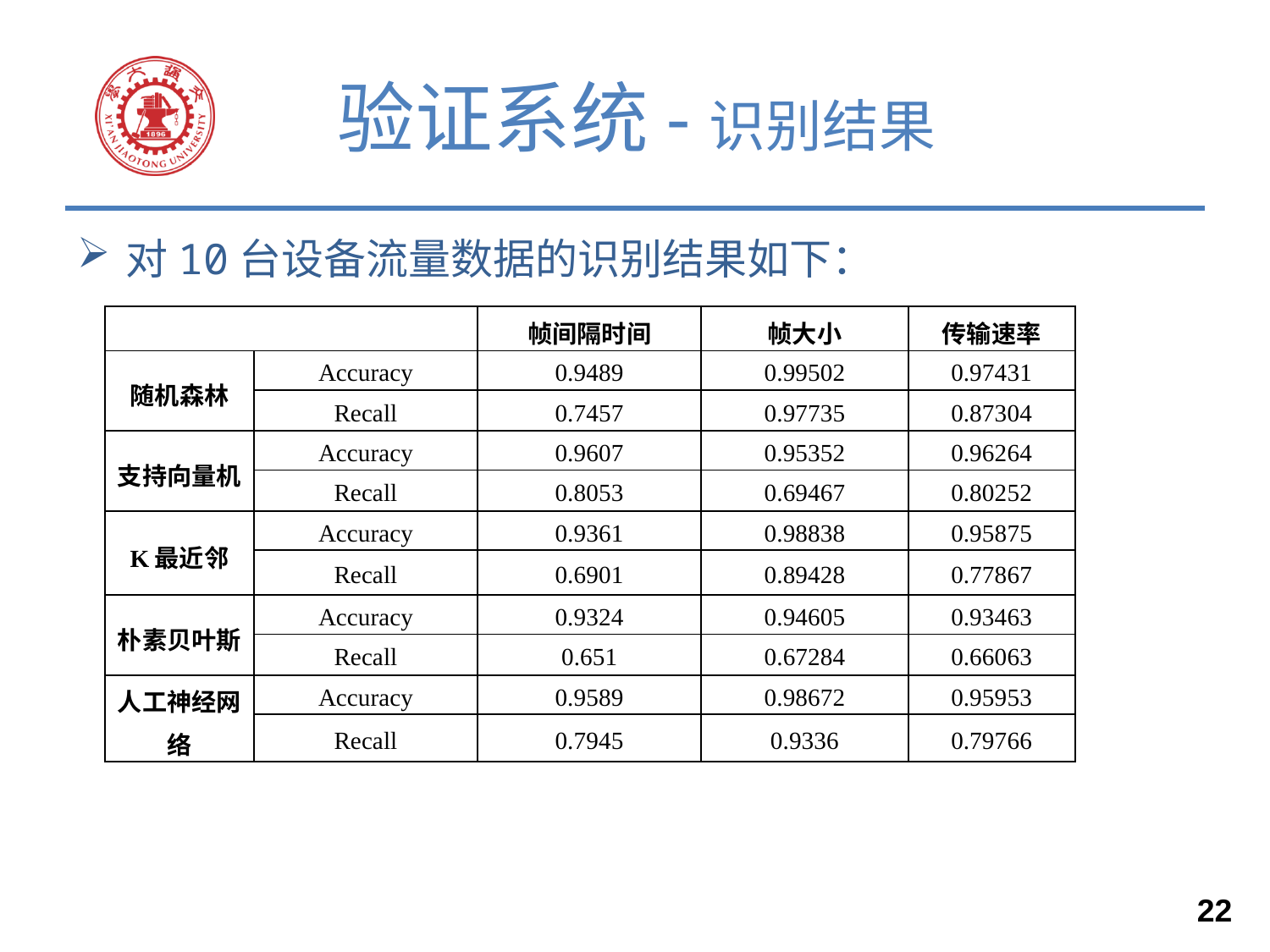

# 验证系统-识别结果
对10台设备流量数据的识别结果如下：

|  |  | 帧间隔时间 | 帧大小 | 传输速率 |
| --- | --- | --- | --- | --- |
| 随机森林 | Accuracy | 0.9489 | 0.99502 | 0.97431 |
|  | Recall | 0.7457 | 0.97735 | 0.87304 |
| 支持向量机 | Accuracy | 0.9607 | 0.95352 | 0.96264 |
|  | Recall | 0.8053 | 0.69467 | 0.80252 |
| K最近邻 | Accuracy | 0.9361 | 0.98838 | 0.95875 |
|  | Recall | 0.6901 | 0.89428 | 0.77867 |
| 朴素贝叶斯 | Accuracy | 0.9324 | 0.94605 | 0.93463 |
|  | Recall | 0.651 | 0.67284 | 0.66063 |
| 人工神经网络 | Accuracy | 0.9589 | 0.98672 | 0.95953 |
|  | Recall | 0.7945 | 0.9336 | 0.79766 |
22